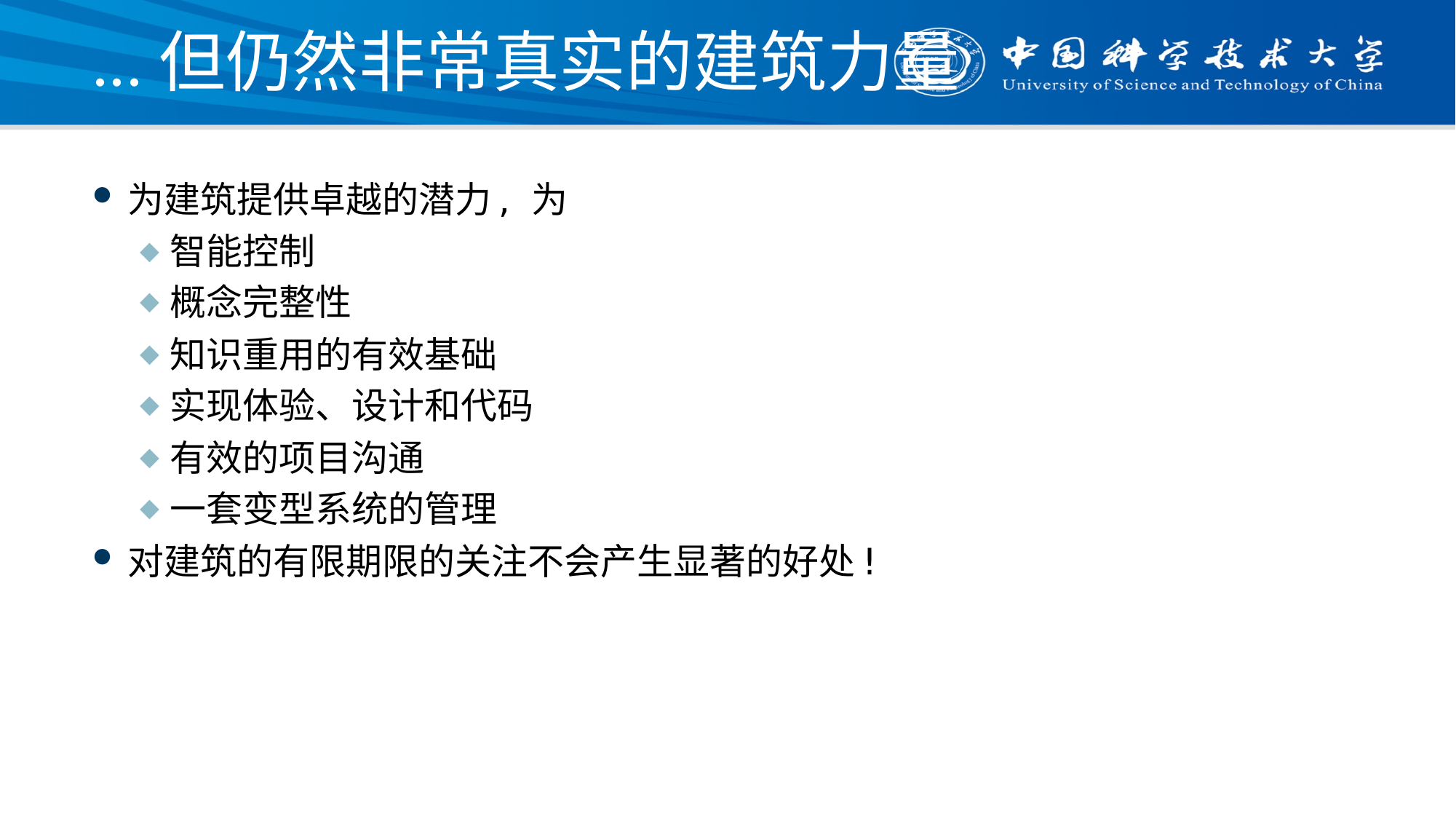

# ...但仍然非常真实的建筑力量
为建筑提供卓越的潜力, 为
智能控制
概念完整性
知识重用的有效基础
实现体验、设计和代码
有效的项目沟通
一套变型系统的管理
对建筑的有限期限的关注不会产生显著的好处!